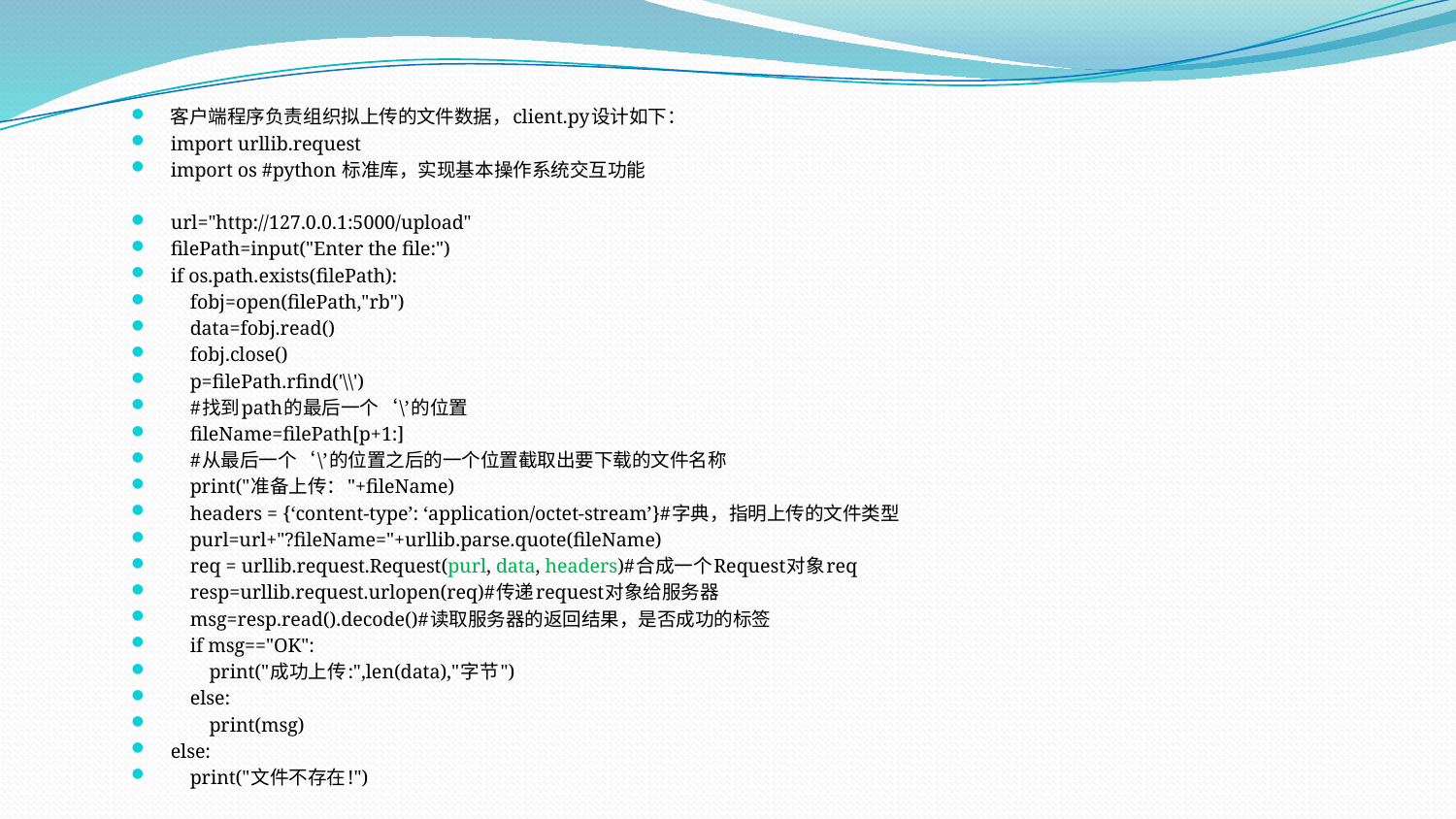

客户端程序负责组织拟上传的文件数据，client.py设计如下：
import urllib.request
import os #python 标准库，实现基本操作系统交互功能

url="http://127.0.0.1:5000/upload"
filePath=input("Enter the file:")
if os.path.exists(filePath):
    fobj=open(filePath,"rb")
    data=fobj.read()
    fobj.close()
    p=filePath.rfind('\\')
    #找到path的最后一个‘\’的位置
    fileName=filePath[p+1:]
    #从最后一个‘\’的位置之后的一个位置截取出要下载的文件名称
    print("准备上传："+fileName)
    headers = {‘content-type’: ‘application/octet-stream’}#字典，指明上传的文件类型
    purl=url+"?fileName="+urllib.parse.quote(fileName)
    req = urllib.request.Request(purl, data, headers)#合成一个Request对象req
    resp=urllib.request.urlopen(req)#传递request对象给服务器
    msg=resp.read().decode()#读取服务器的返回结果，是否成功的标签
    if msg=="OK":
        print("成功上传:",len(data),"字节")
    else:
        print(msg)
else:
    print("文件不存在!")